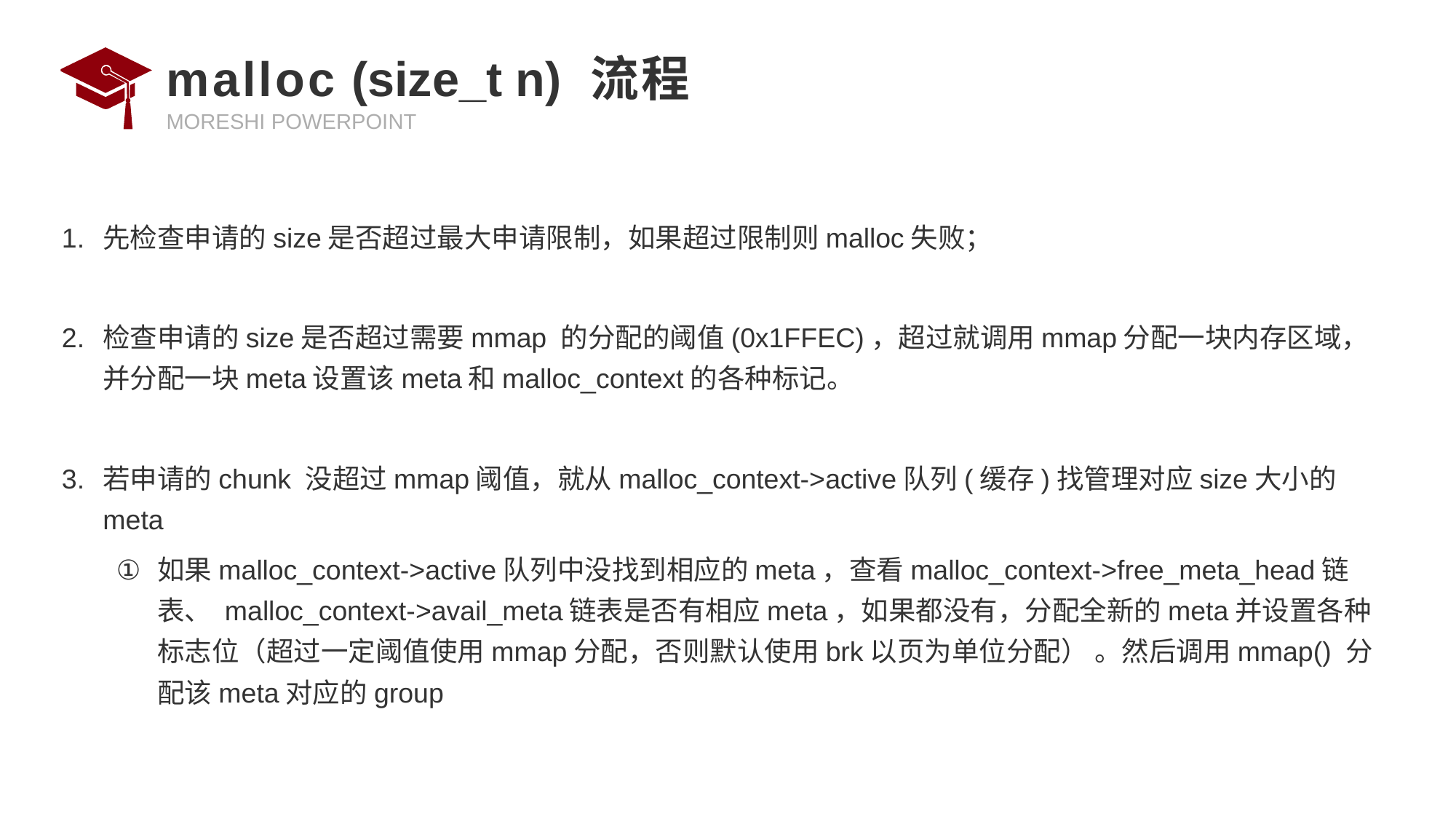

# malloc (size_t n) 流程
先检查申请的size是否超过最大申请限制，如果超过限制则malloc失败；

检查申请的size是否超过需要mmap 的分配的阈值(0x1FFEC)，超过就调用mmap分配一块内存区域，并分配一块meta设置该meta和malloc_context的各种标记。

若申请的chunk 没超过mmap阈值，就从malloc_context->active队列(缓存)找管理对应size大小的meta
如果malloc_context->active队列中没找到相应的meta，查看malloc_context->free_meta_head链表、 malloc_context->avail_meta链表是否有相应meta，如果都没有，分配全新的meta并设置各种标志位（超过一定阈值使用mmap分配，否则默认使用brk以页为单位分配） 。然后调用mmap() 分配该meta对应的group